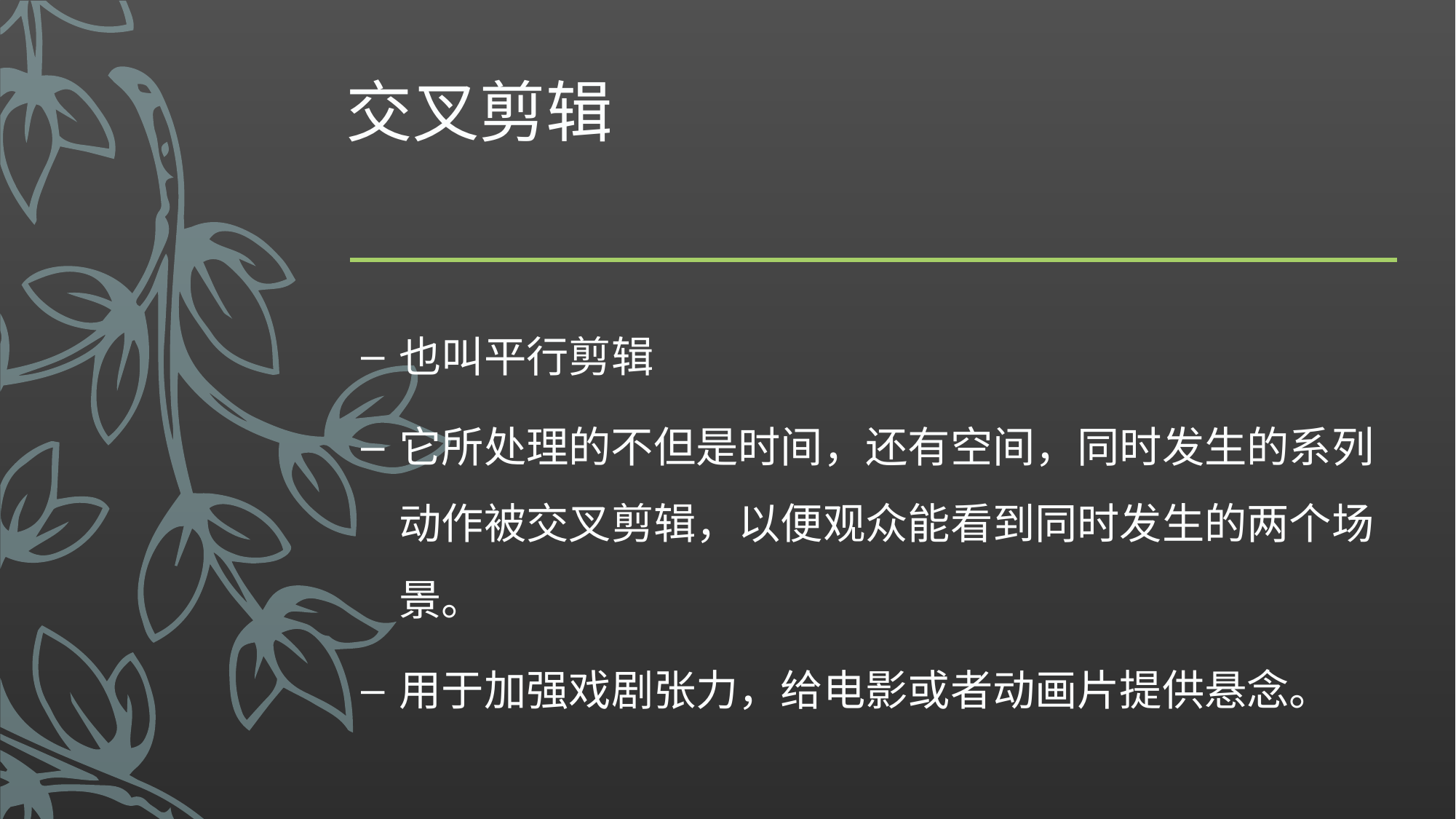

# 交叉剪辑
也叫平行剪辑
它所处理的不但是时间，还有空间，同时发生的系列动作被交叉剪辑，以便观众能看到同时发生的两个场景。
用于加强戏剧张力，给电影或者动画片提供悬念。